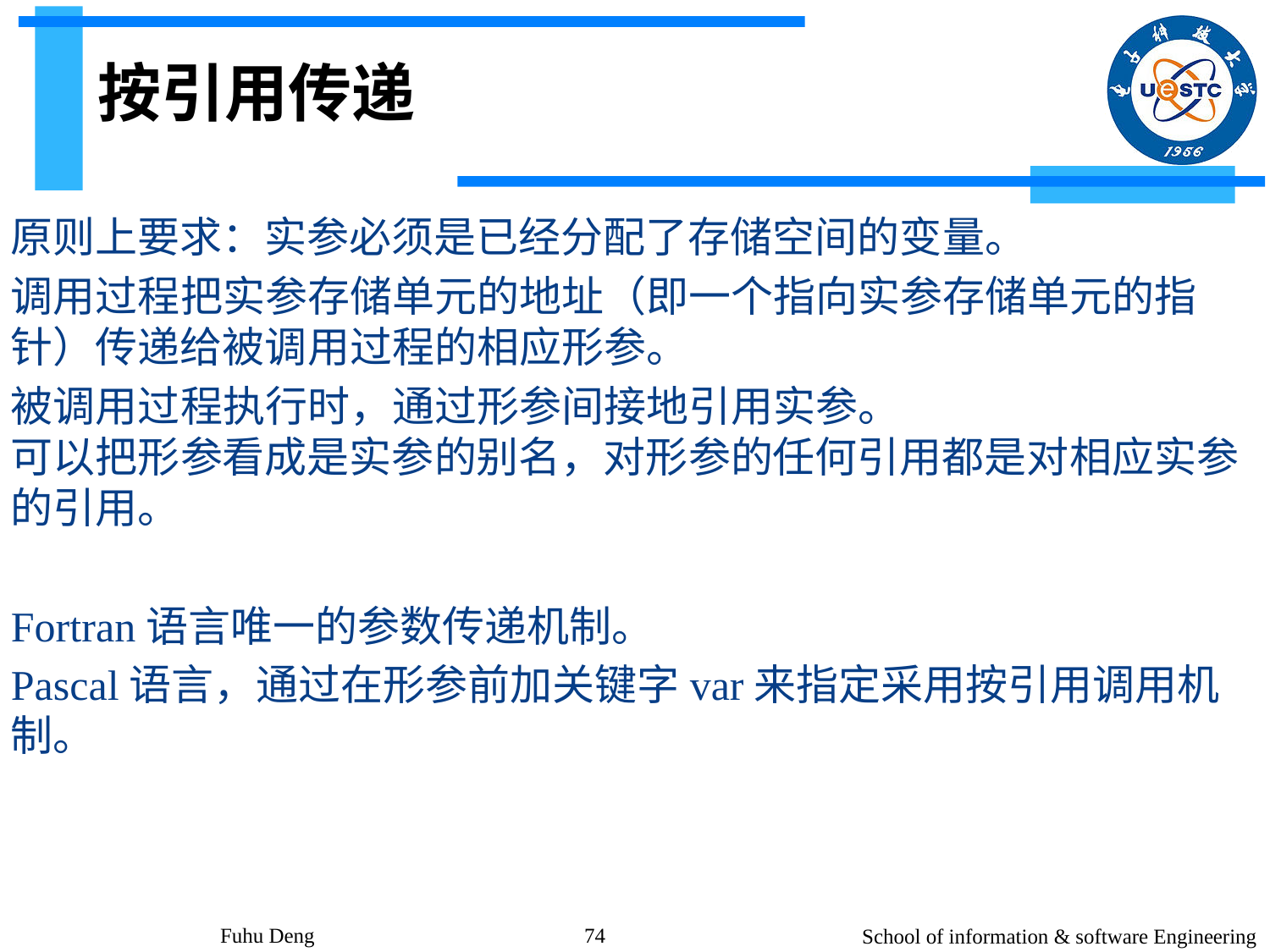

# 按引用传递
原则上要求：实参必须是已经分配了存储空间的变量。
调用过程把实参存储单元的地址（即一个指向实参存储单元的指针）传递给被调用过程的相应形参。
被调用过程执行时，通过形参间接地引用实参。
可以把形参看成是实参的别名，对形参的任何引用都是对相应实参的引用。

Fortran语言唯一的参数传递机制。
Pascal语言，通过在形参前加关键字var来指定采用按引用调用机制。

Fuhu Deng
74
School of information & software Engineering